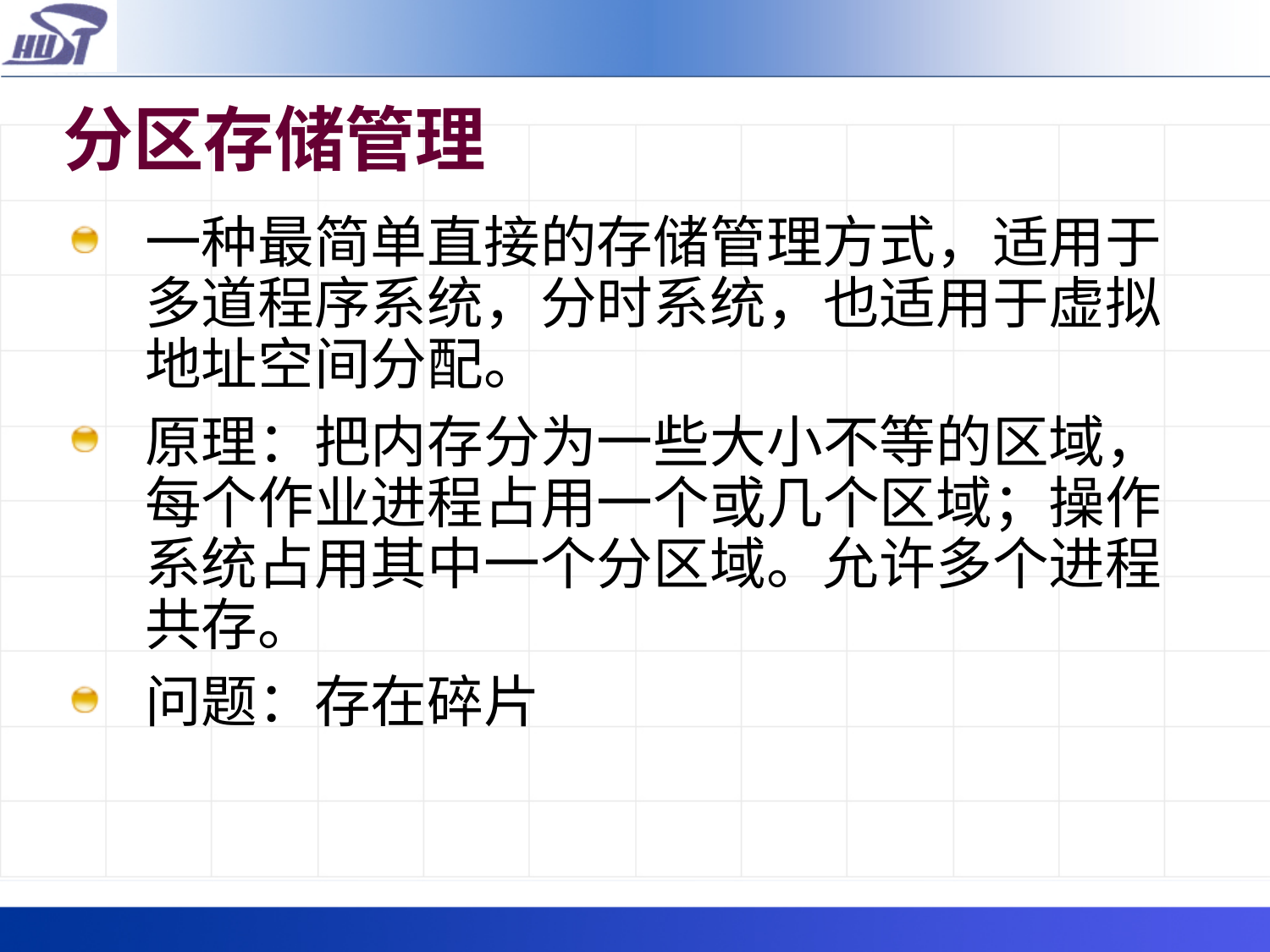

# 分区存储管理
一种最简单直接的存储管理方式，适用于多道程序系统，分时系统，也适用于虚拟地址空间分配。
原理：把内存分为一些大小不等的区域，每个作业进程占用一个或几个区域；操作系统占用其中一个分区域。允许多个进程共存。
问题：存在碎片
45